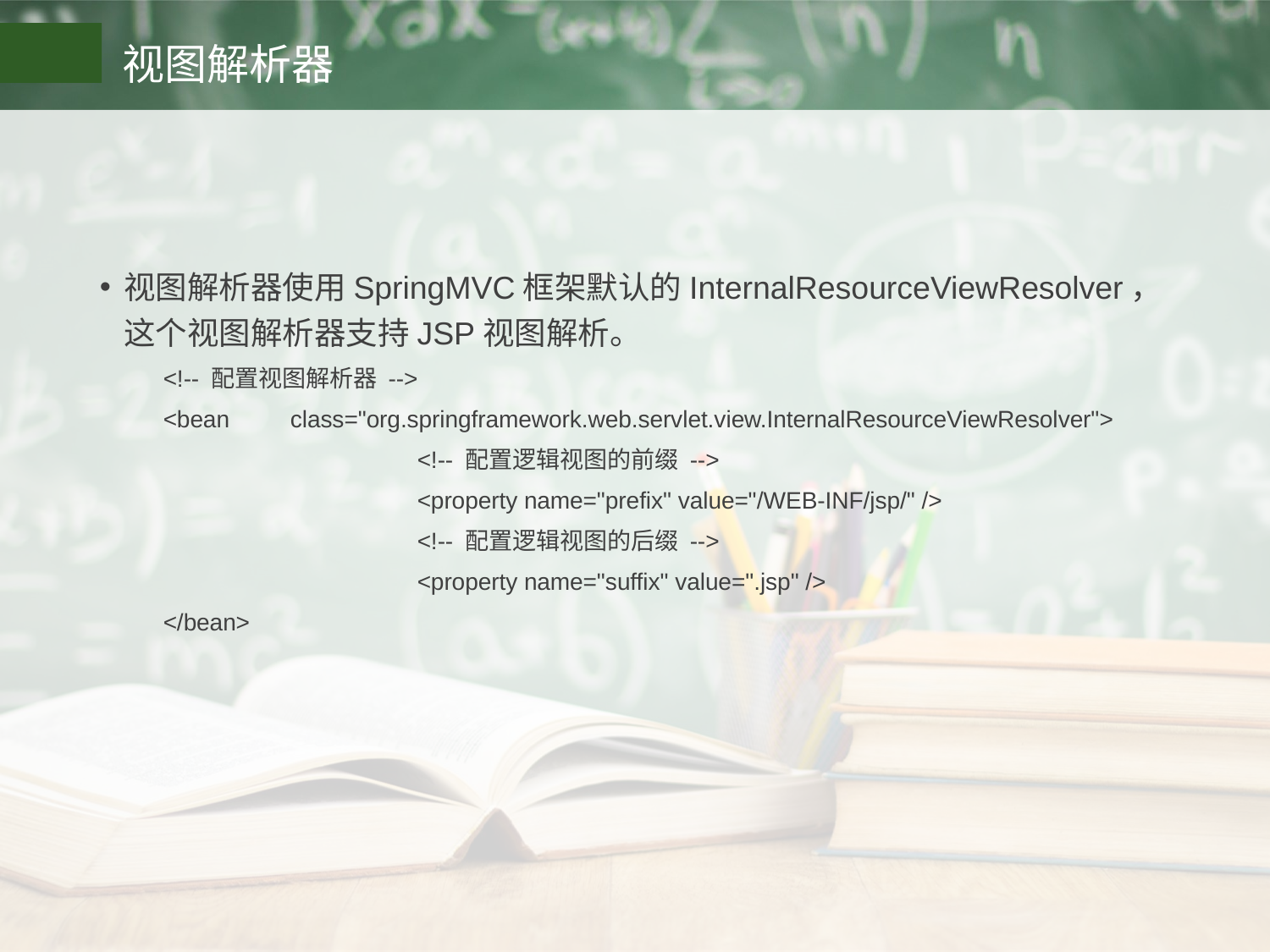

# 视图解析器
视图解析器使用SpringMVC框架默认的InternalResourceViewResolver，这个视图解析器支持JSP视图解析。
<!-- 配置视图解析器 -->
<bean 	class="org.springframework.web.servlet.view.InternalResourceViewResolver">
		<!-- 配置逻辑视图的前缀 -->
		<property name="prefix" value="/WEB-INF/jsp/" />
		<!-- 配置逻辑视图的后缀 -->
		<property name="suffix" value=".jsp" />
</bean>